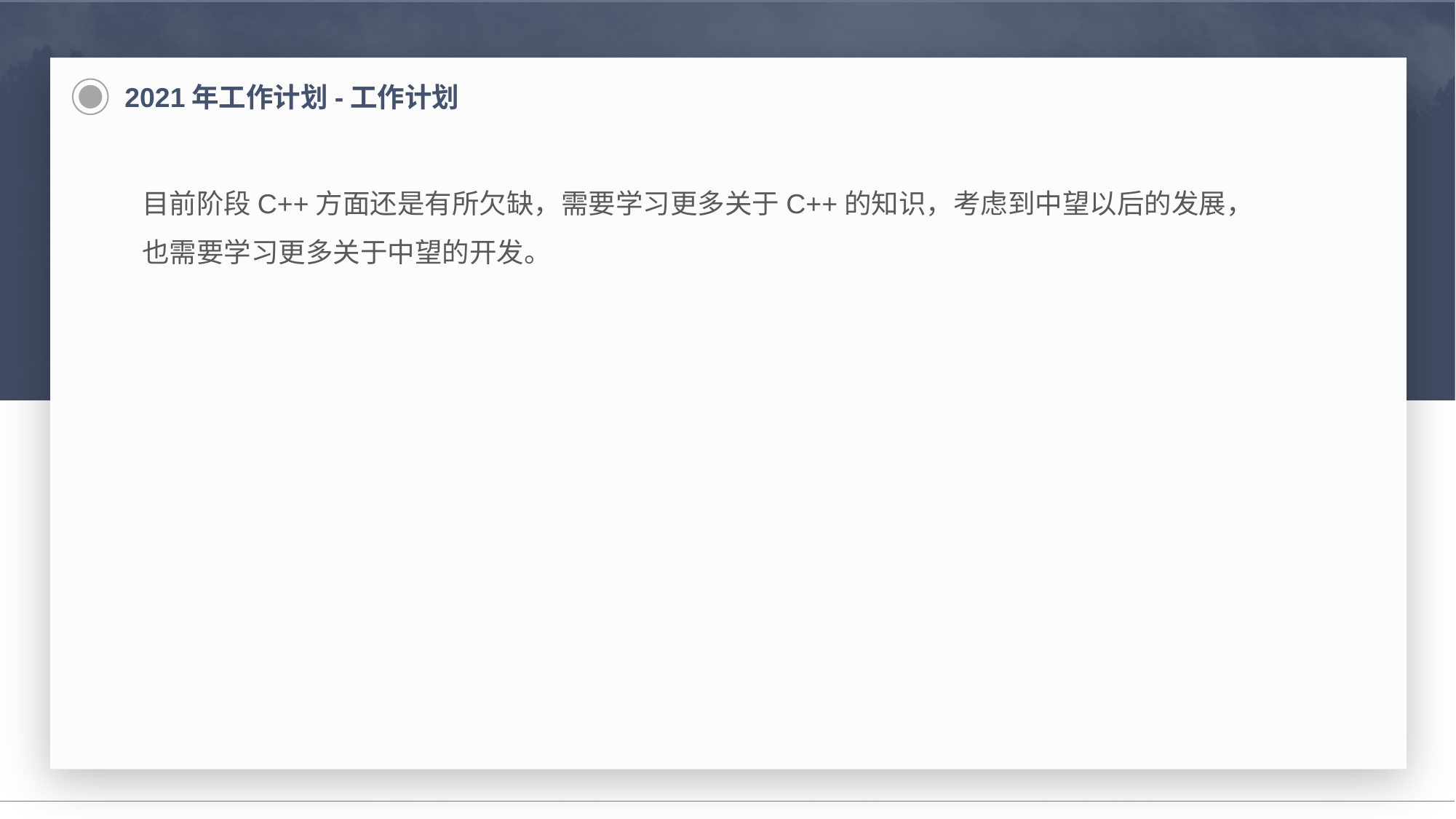

2021年工作计划-工作计划

目前阶段C++方面还是有所欠缺，需要学习更多关于C++的知识，考虑到中望以后的发展，也需要学习更多关于中望的开发。